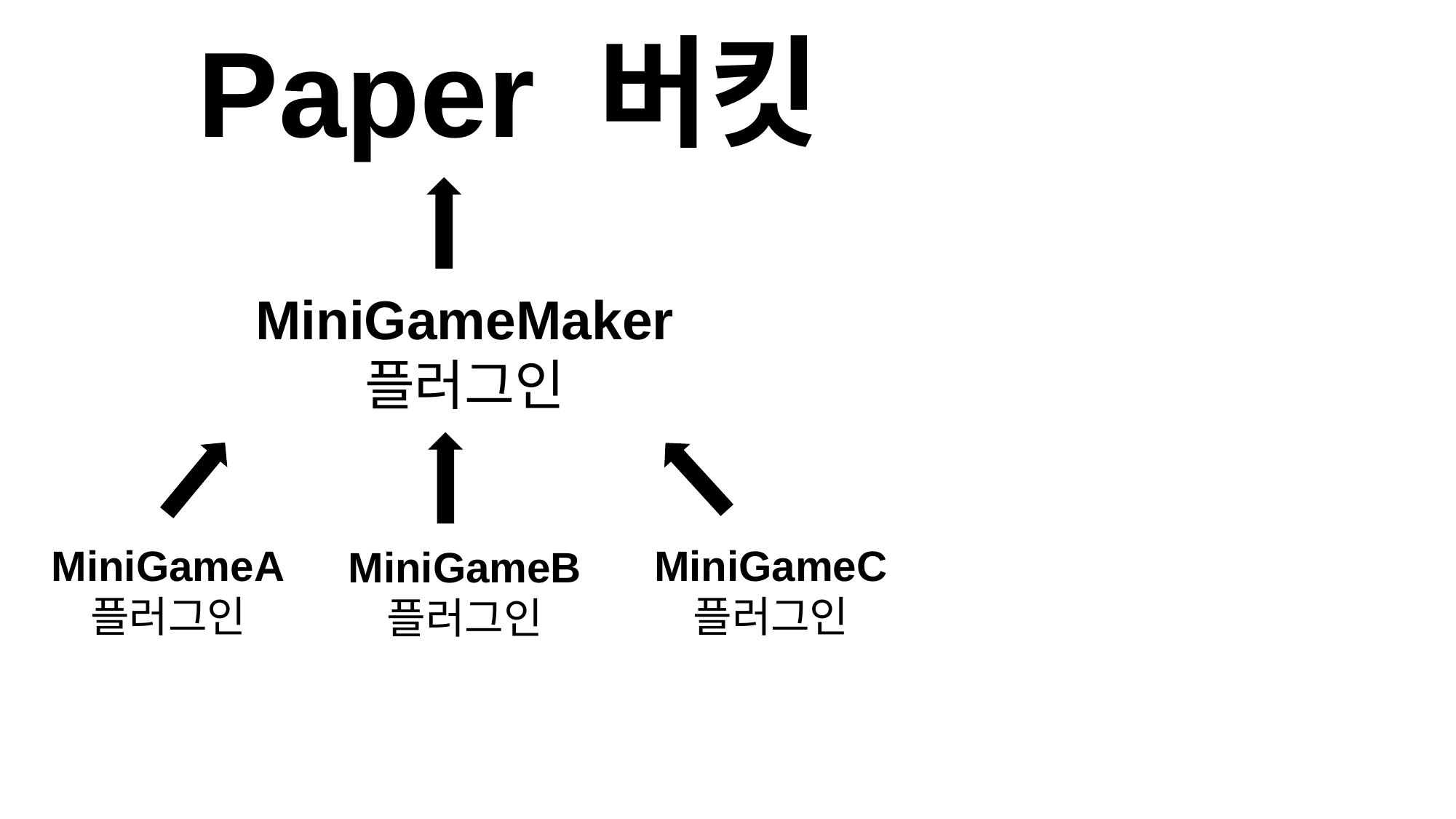

Paper 버킷

MiniGameMaker
플러그인

MiniGameA 플러그인
MiniGameC 플러그인
MiniGameB 플러그인